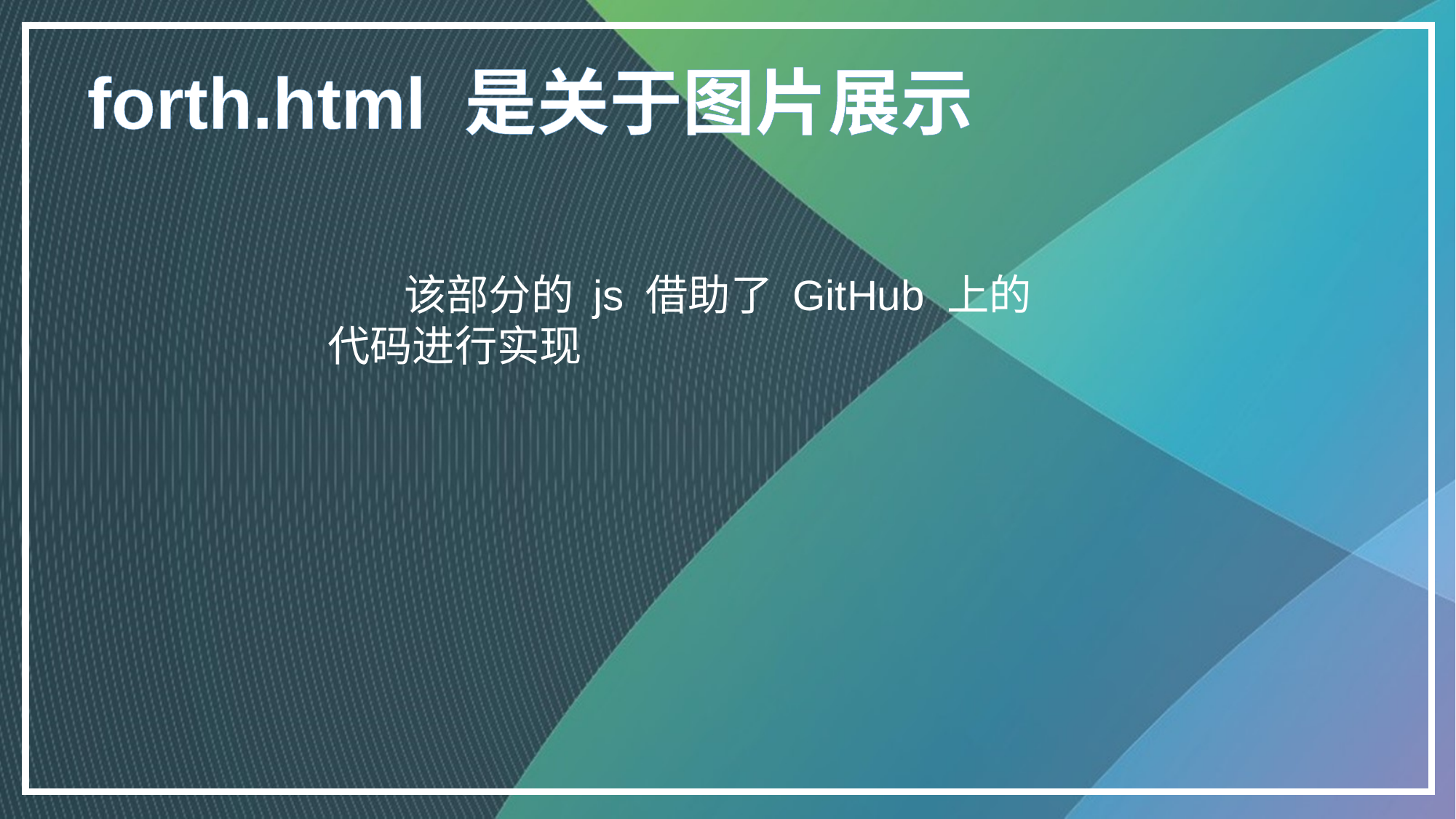

forth.html 是关于图片展示
       该部分的 js 借助了 GitHub 上的代码进行实现